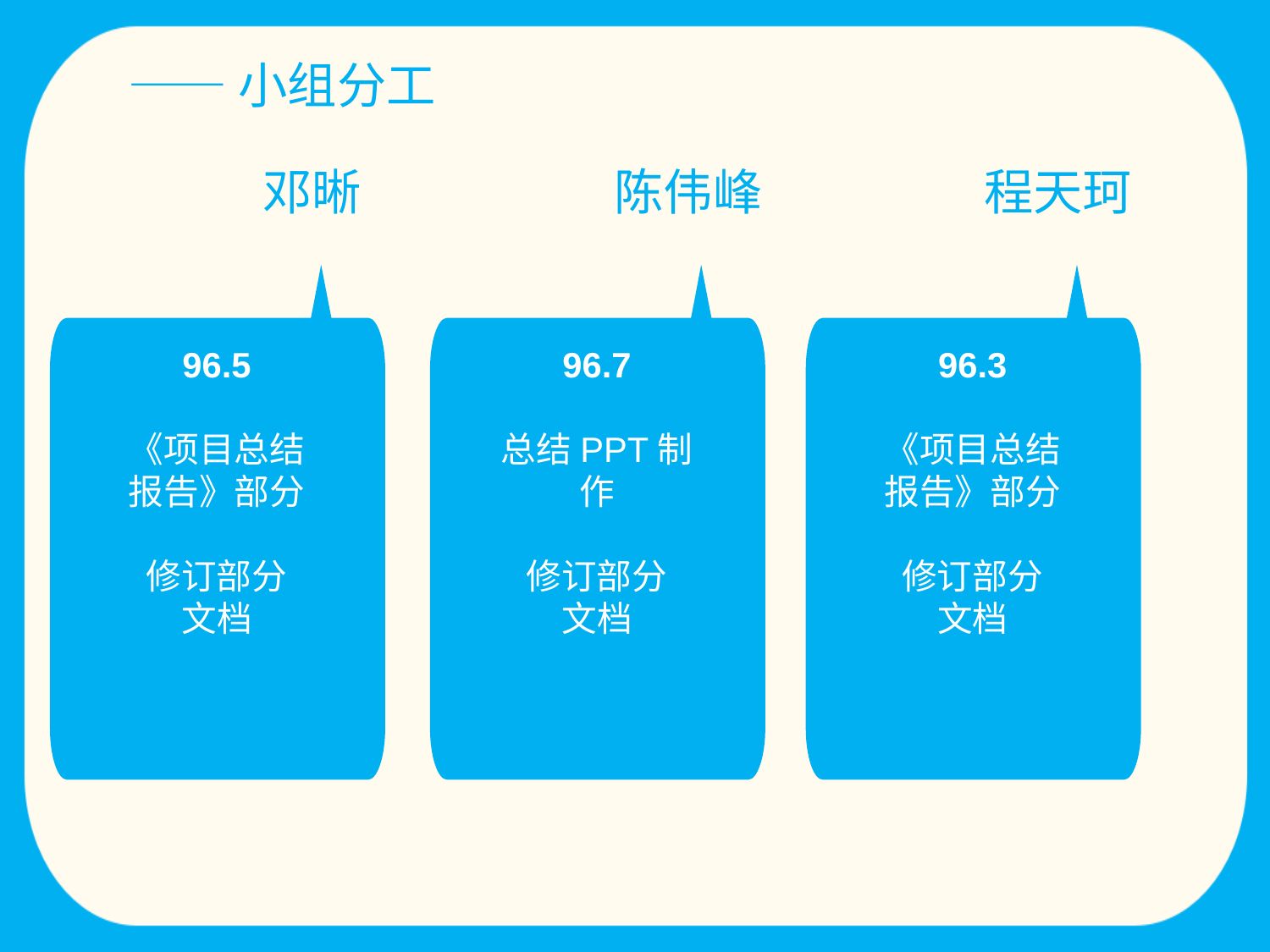

——小组分工
邓晰
陈伟峰
程天珂

96.5

《项目总结报告》部分

修订部分
文档

96.7

总结PPT制作

修订部分
文档

96.3

《项目总结报告》部分

修订部分
文档